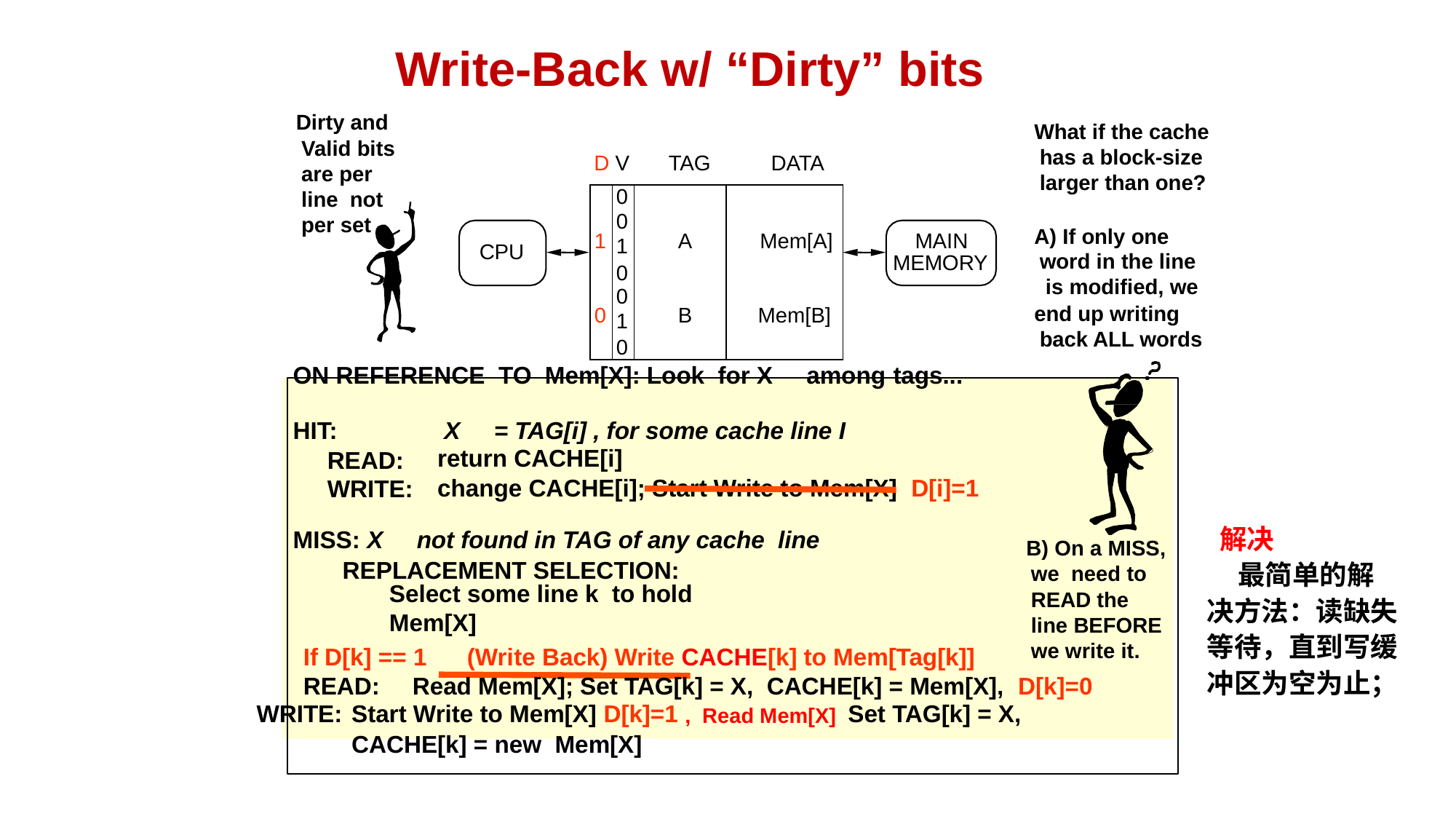

# Write-Back w/ “Dirty” bits
Dirty and  Valid bits  are per line  not per set
What if the cache  has a block-size  larger than one?
D V	TAG	DATA
|  | 0 |  |  |
| --- | --- | --- | --- |
| 1 | 0 1 0 | A | Mem[A] |
| 0 | 0 1 0 | B | Mem[B] |

A) If only one  word in the line  is modified, we
end up writing  back ALL words

MAIN  MEMORY
CPU

ON REFERENCE  TO  Mem[X]: Look  for X     among tags...

HIT:
X     = TAG[i] , for some cache line I
return CACHE[i]
change CACHE[i]; Start Write to Mem[X]  D[i]=1

READ:  WRITE:

 解决
    最简单的解决方法：读缺失等待，直到写缓冲区为空为止；
MISS: X     not found in TAG of any cache  line
REPLACEMENT SELECTION:
B) On a MISS, we  need to READ the  line BEFORE we write it.

Select some line k  to hold  Mem[X]
If D[k] == 1      (Write Back) Write CACHE[k] to Mem[Tag[k]]
READ:	Read Mem[X]; Set TAG[k] = X,  CACHE[k] = Mem[X],  D[k]=0
WRITE:	Start Write to Mem[X] D[k]=1 ,  Read Mem[X]  Set TAG[k] = X,  CACHE[k] = new  Mem[X]